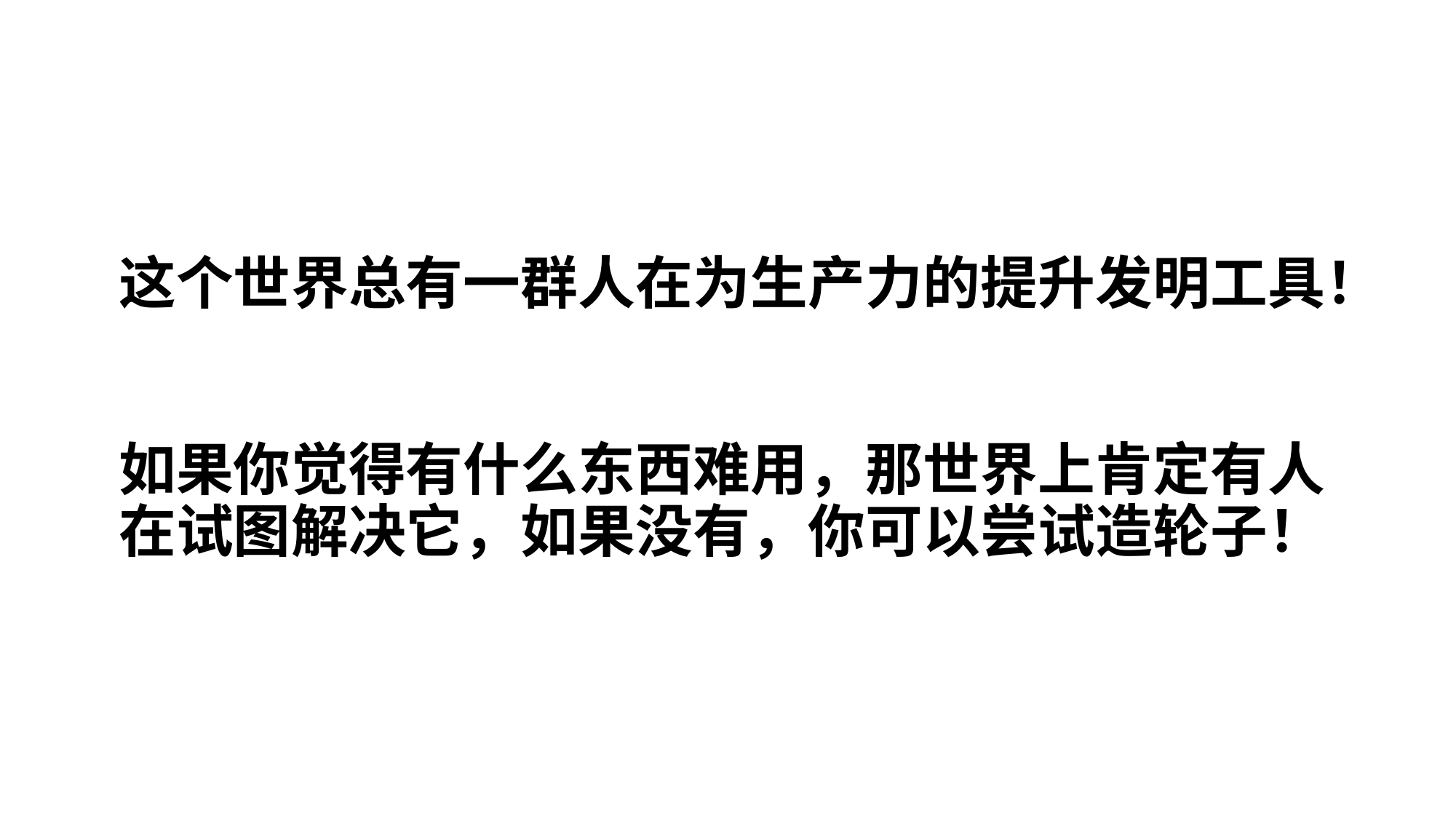

# 这个世界总有一群人在为生产力的提升发明工具！ 如果你觉得有什么东西难用，那世界上肯定有人在试图解决它，如果没有，你可以尝试造轮子！